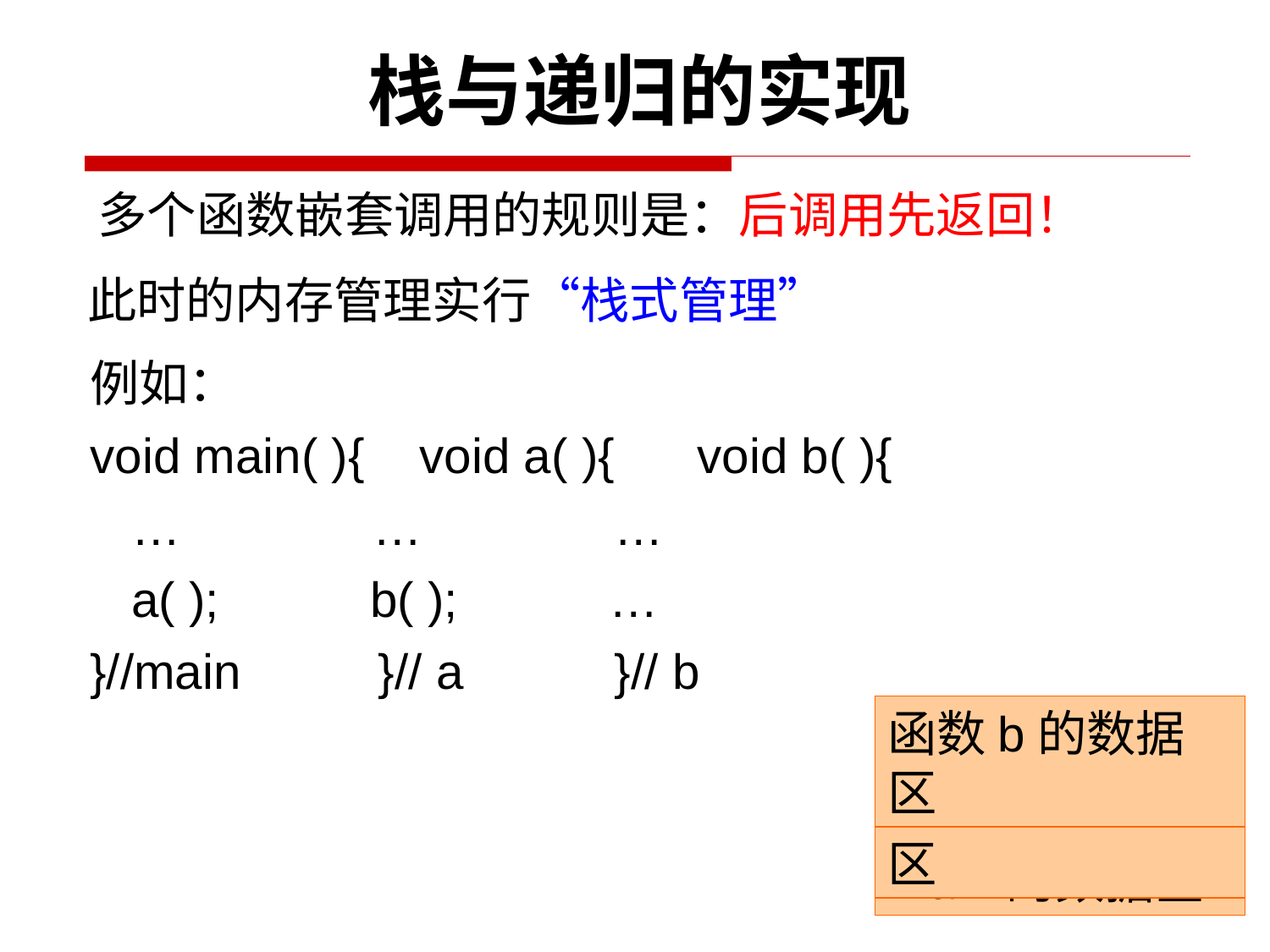

栈与递归的实现
多个函数嵌套调用的规则是：后调用先返回！
此时的内存管理实行“栈式管理”
例如：
void main( ){    void a( ){      void b( ){
   …              …              …
   a( );           b( );           …
}//main          }// a           }// b
函数b的数据区
函数a的数据区
main的数据区